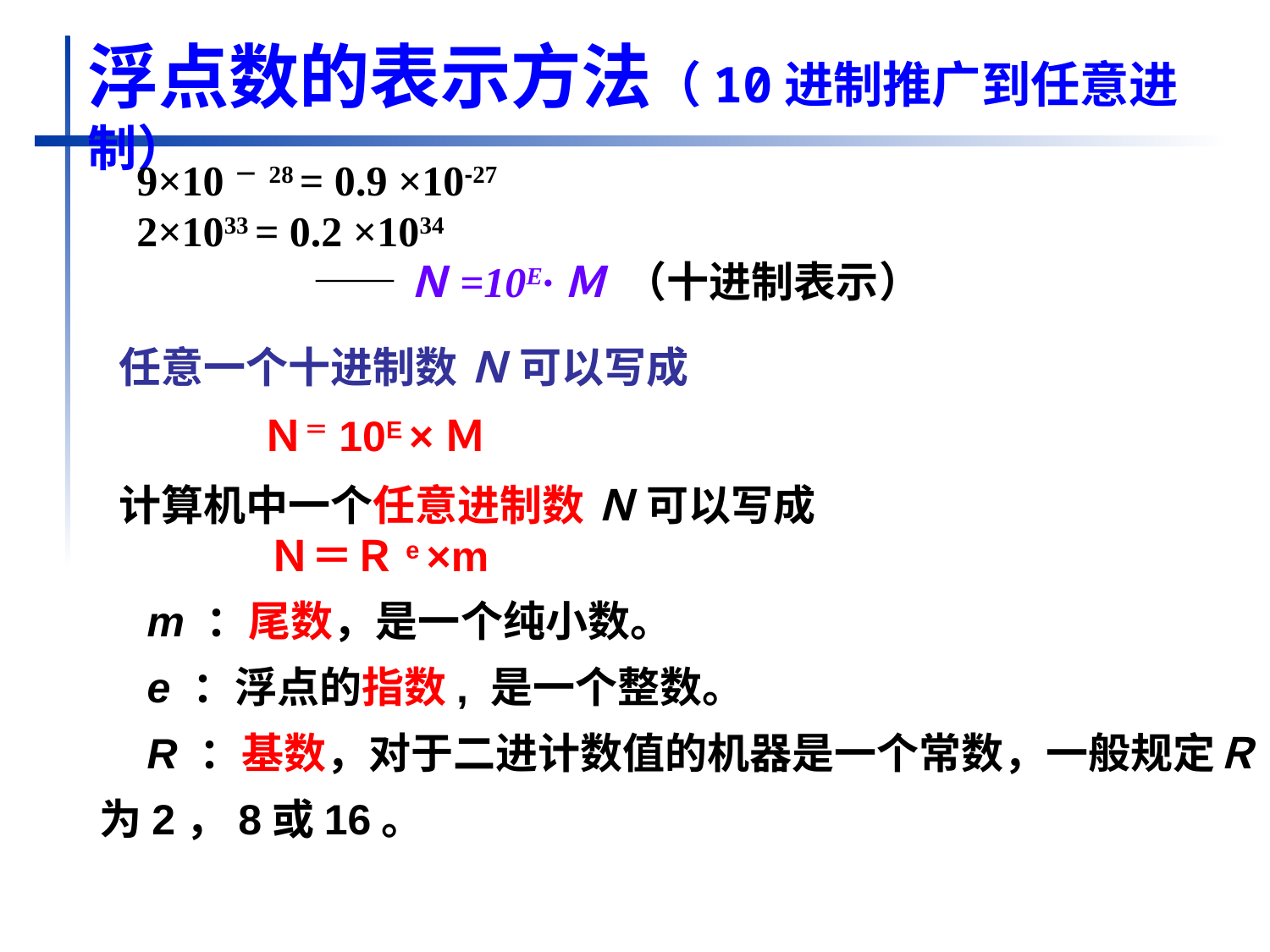

浮点数的表示方法（10进制推广到任意进制）
9×10－28 = 0.9 ×10-27
2×1033 = 0.2 ×1034
                                ——Ｎ=10E·Ｍ  （十进制表示）
 任意一个十进制数 Ｎ 可以写成
                Ｎ＝10E ×Ｍ

 计算机中一个任意进制数 Ｎ 可以写成
　　　　Ｎ＝Ｒe ×m
    m ：尾数，是一个纯小数。
    e ：浮点的指数, 是一个整数。
    R ：基数，对于二进计数值的机器是一个常数，一般规定Ｒ 为2，8或16。